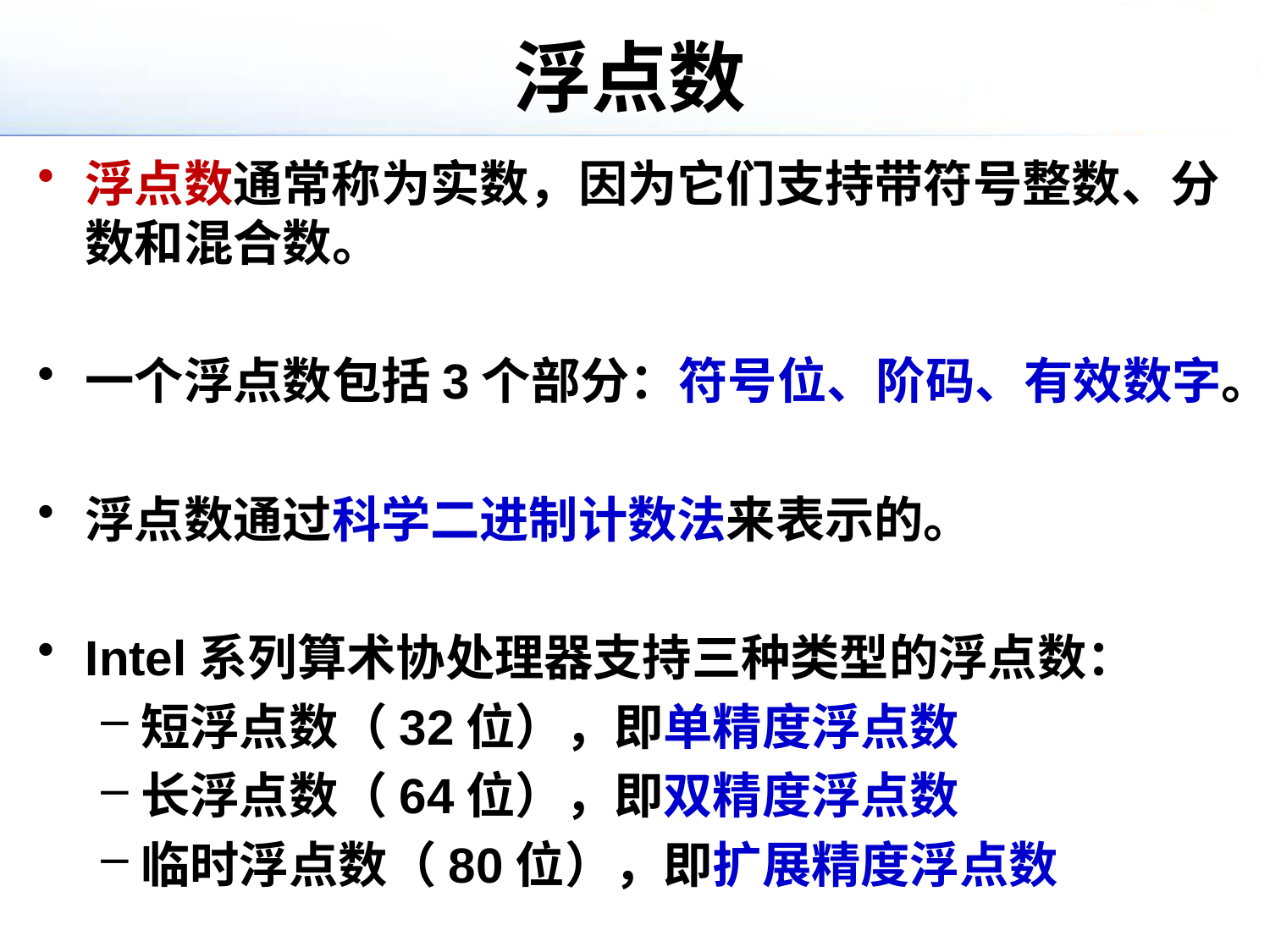

# 浮点数
浮点数通常称为实数，因为它们支持带符号整数、分数和混合数。

一个浮点数包括3个部分：符号位、阶码、有效数字。

浮点数通过科学二进制计数法来表示的。

Intel系列算术协处理器支持三种类型的浮点数：
短浮点数（32位），即单精度浮点数
长浮点数（64位），即双精度浮点数
临时浮点数（80位），即扩展精度浮点数